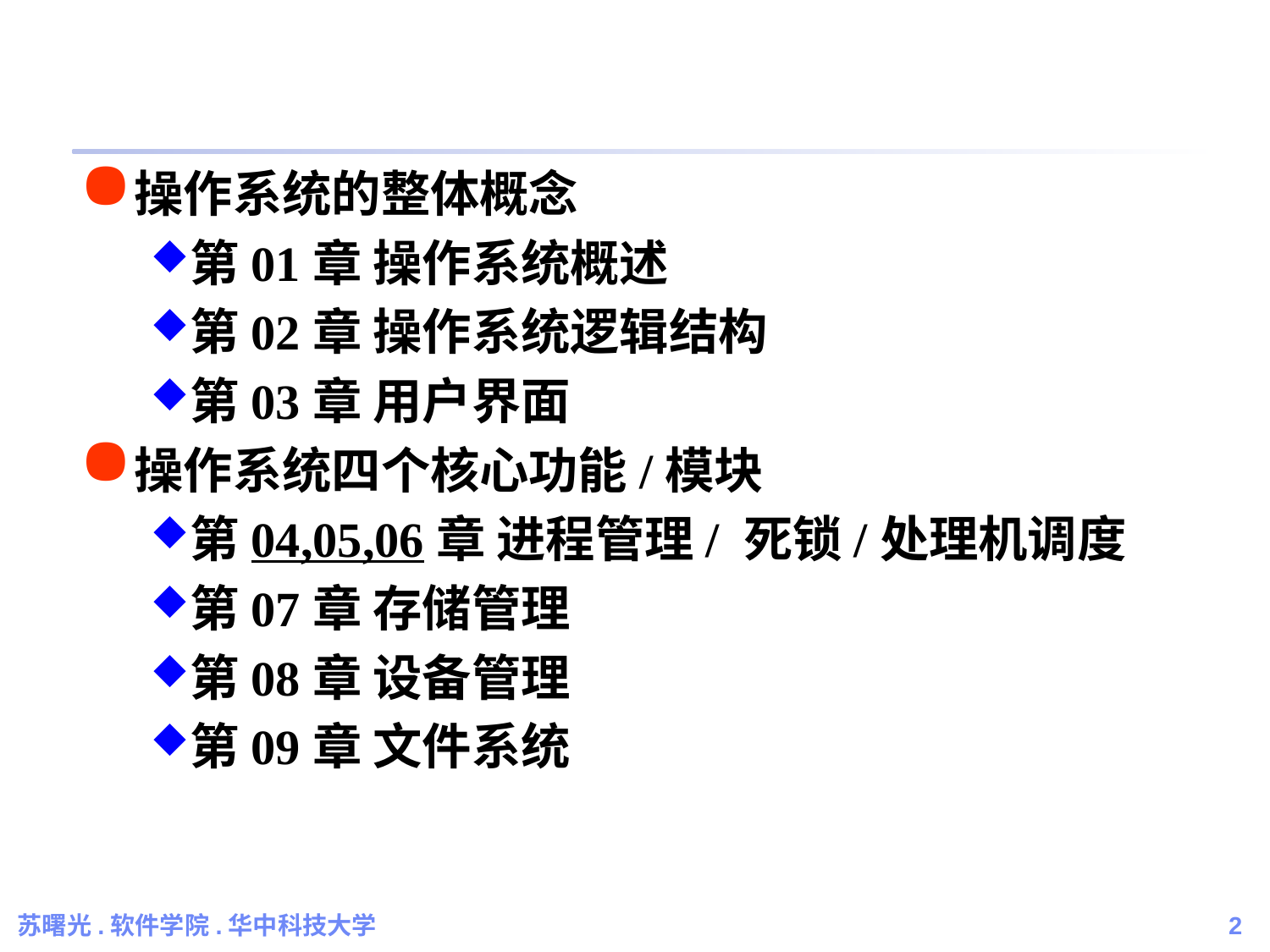

#
操作系统的整体概念
第01章 操作系统概述
第02章 操作系统逻辑结构
第03章 用户界面
操作系统四个核心功能/模块
第04,05,06章 进程管理/ 死锁/处理机调度
第07章 存储管理
第08章 设备管理
第09章 文件系统
苏曙光.软件学院.华中科技大学
2